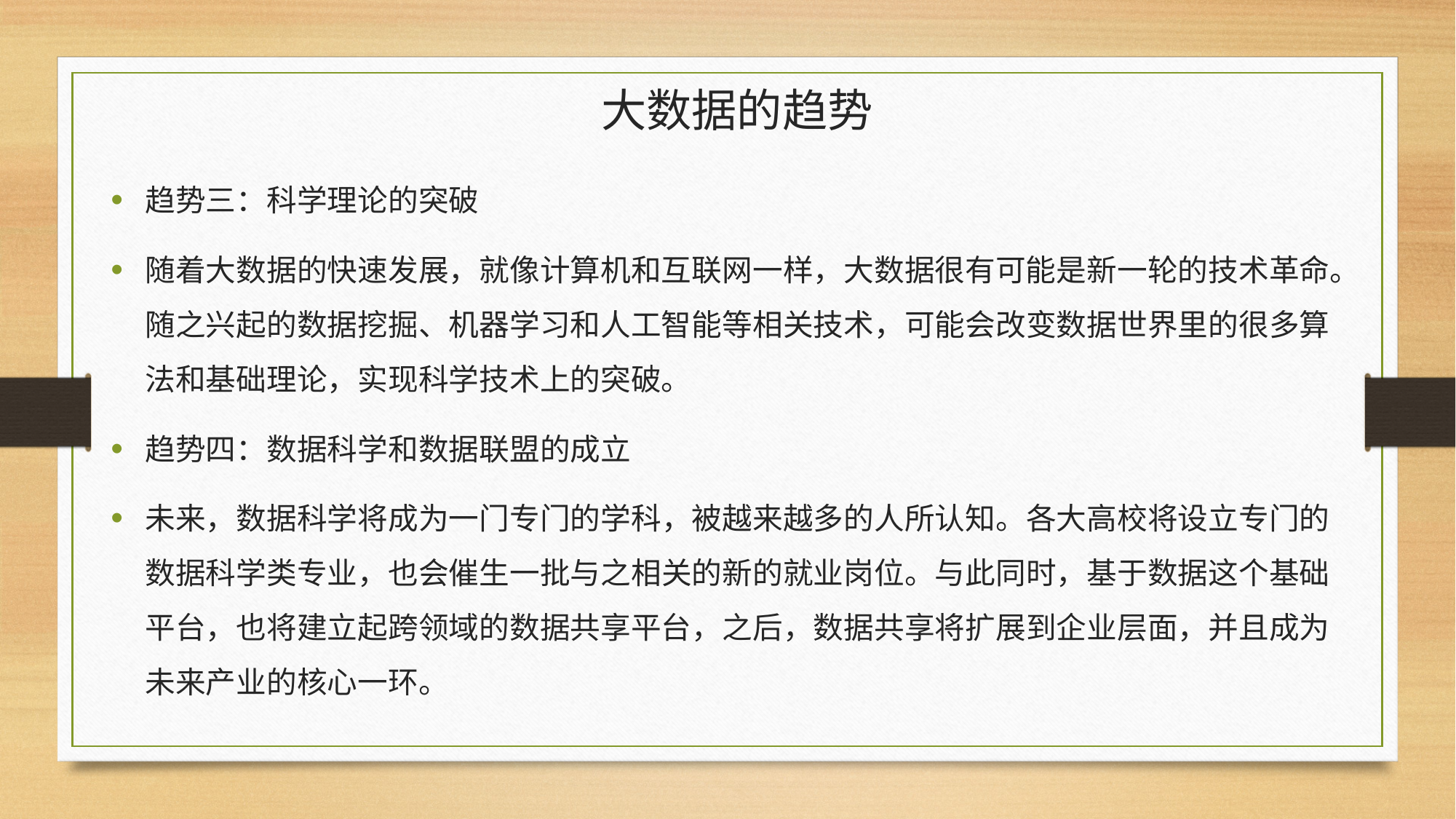

# 大数据的趋势
趋势三：科学理论的突破
随着大数据的快速发展，就像计算机和互联网一样，大数据很有可能是新一轮的技术革命。随之兴起的数据挖掘、机器学习和人工智能等相关技术，可能会改变数据世界里的很多算法和基础理论，实现科学技术上的突破。
趋势四：数据科学和数据联盟的成立
未来，数据科学将成为一门专门的学科，被越来越多的人所认知。各大高校将设立专门的数据科学类专业，也会催生一批与之相关的新的就业岗位。与此同时，基于数据这个基础平台，也将建立起跨领域的数据共享平台，之后，数据共享将扩展到企业层面，并且成为未来产业的核心一环。